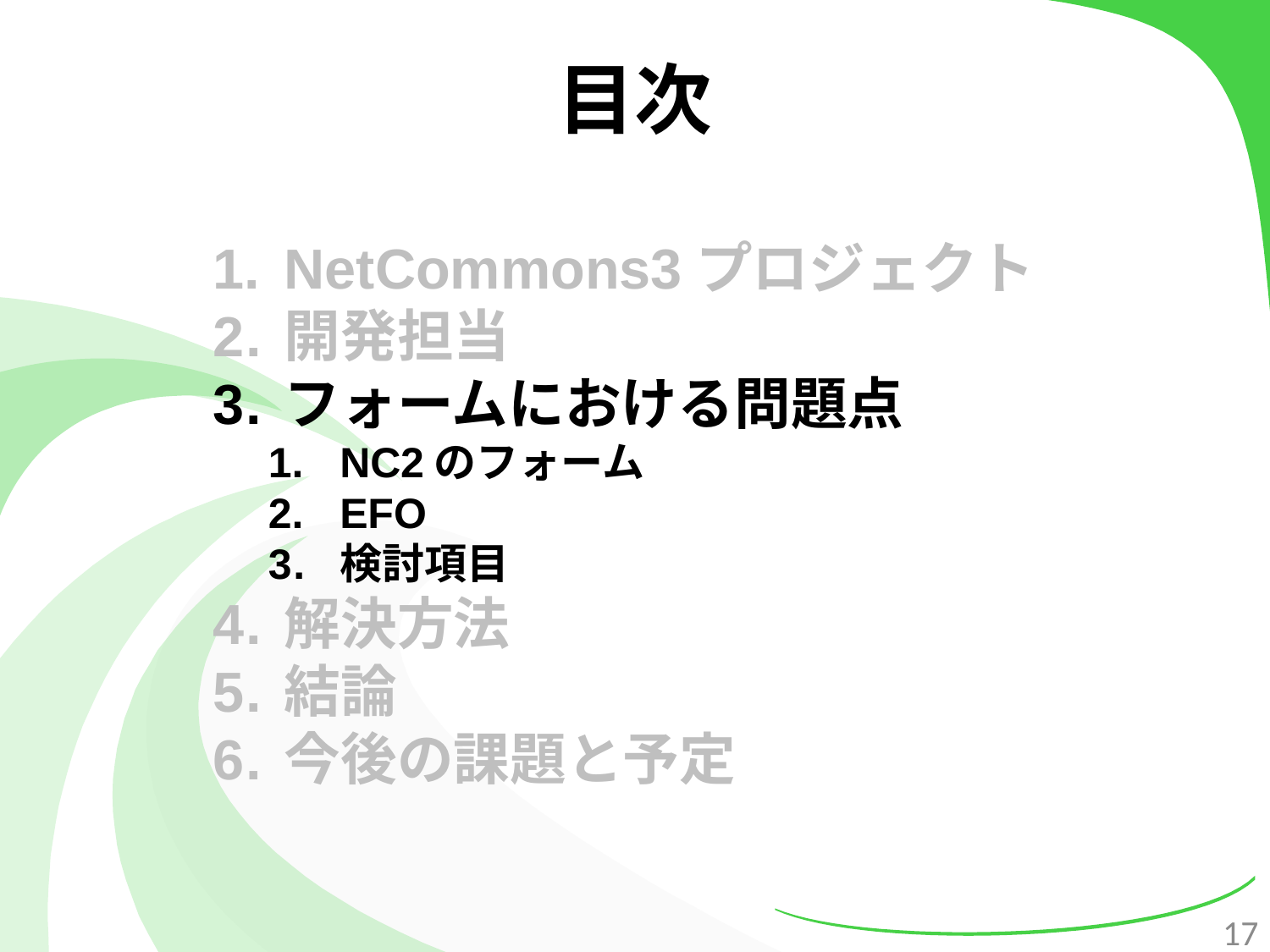

# 目次
NetCommons3プロジェクト
開発担当
フォームにおける問題点
NC2のフォーム
EFO
検討項目
解決方法
結論
今後の課題と予定
17